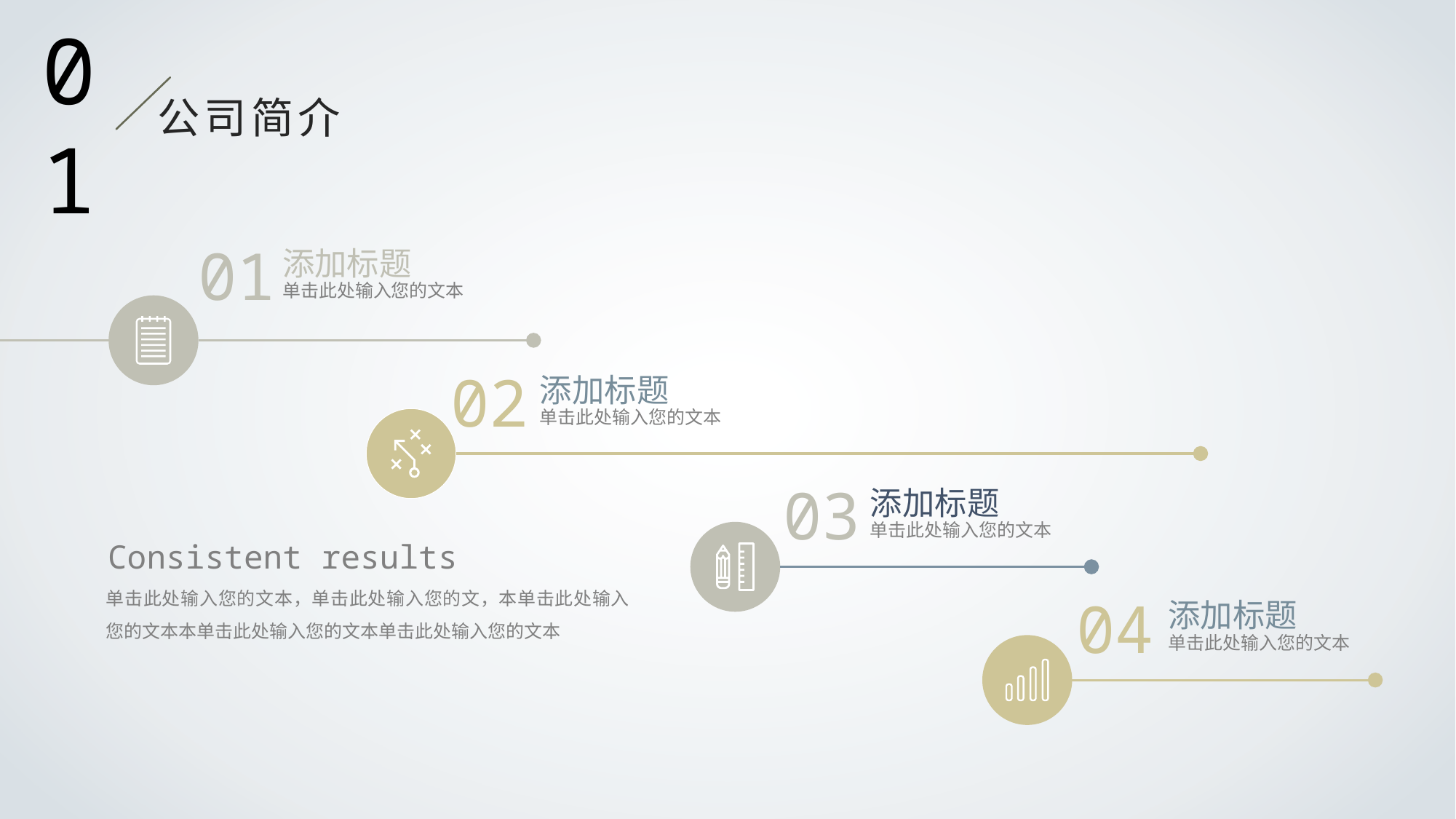

01
公司简介
01
添加标题
单击此处输入您的文本

02
添加标题
单击此处输入您的文本

03
添加标题
单击此处输入您的文本

Consistent results

单击此处输入您的文本，单击此处输入您的文，本单击此处输入您的文本本单击此处输入您的文本单击此处输入您的文本
04
添加标题
单击此处输入您的文本